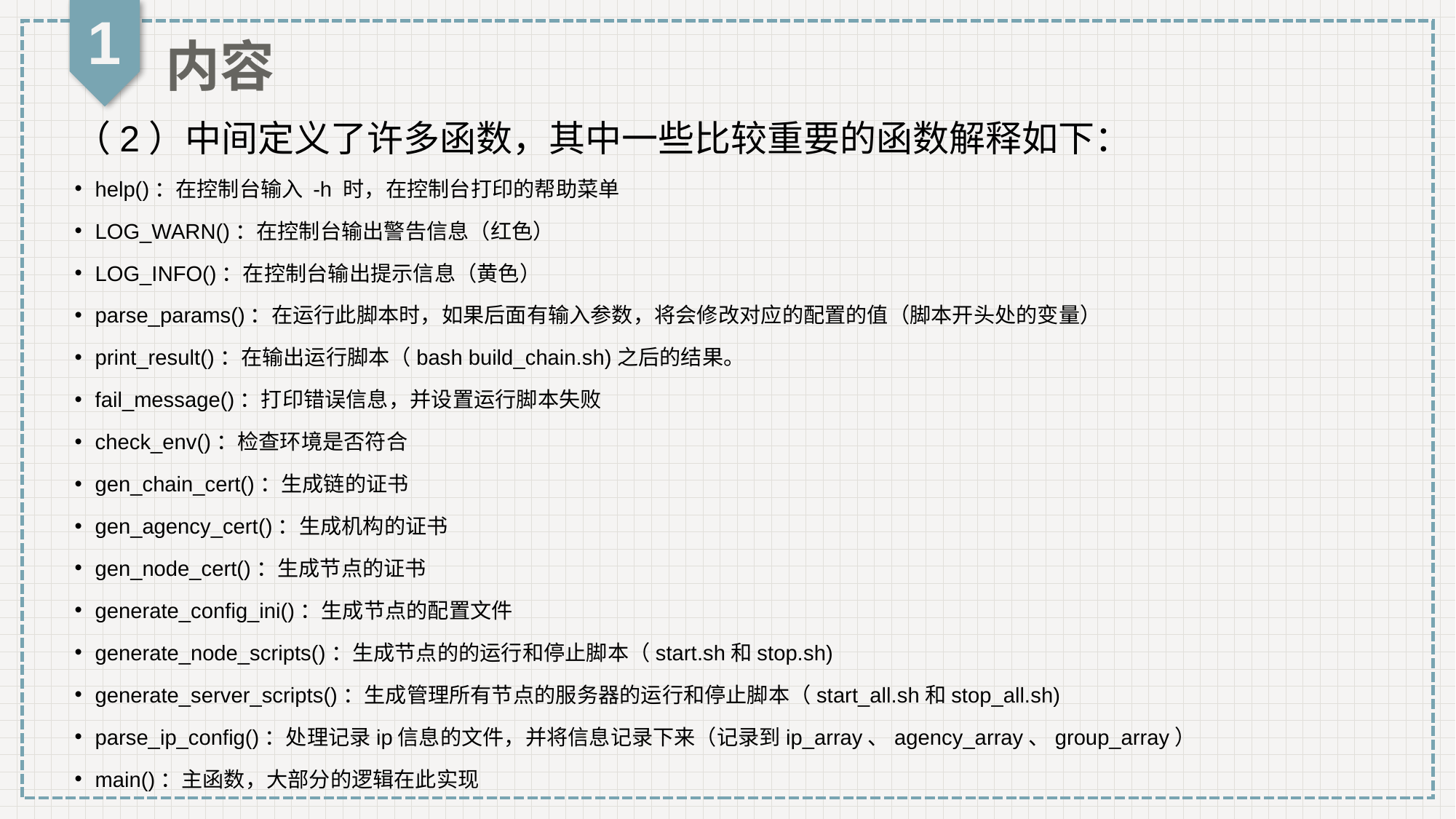

1
内容
（2）中间定义了许多函数，其中一些比较重要的函数解释如下：
help()：在控制台输入 -h 时，在控制台打印的帮助菜单
LOG_WARN()：在控制台输出警告信息（红色）
LOG_INFO()：在控制台输出提示信息（黄色）
parse_params()：在运行此脚本时，如果后面有输入参数，将会修改对应的配置的值（脚本开头处的变量）
print_result()：在输出运行脚本（bash build_chain.sh)之后的结果。
fail_message()：打印错误信息，并设置运行脚本失败
check_env()：检查环境是否符合
gen_chain_cert()：生成链的证书
gen_agency_cert()：生成机构的证书
gen_node_cert()：生成节点的证书
generate_config_ini()：生成节点的配置文件
generate_node_scripts()：生成节点的的运行和停止脚本（start.sh和stop.sh)
generate_server_scripts()：生成管理所有节点的服务器的运行和停止脚本（start_all.sh和stop_all.sh)
parse_ip_config()：处理记录ip信息的文件，并将信息记录下来（记录到ip_array、agency_array、group_array）
main()：主函数，大部分的逻辑在此实现